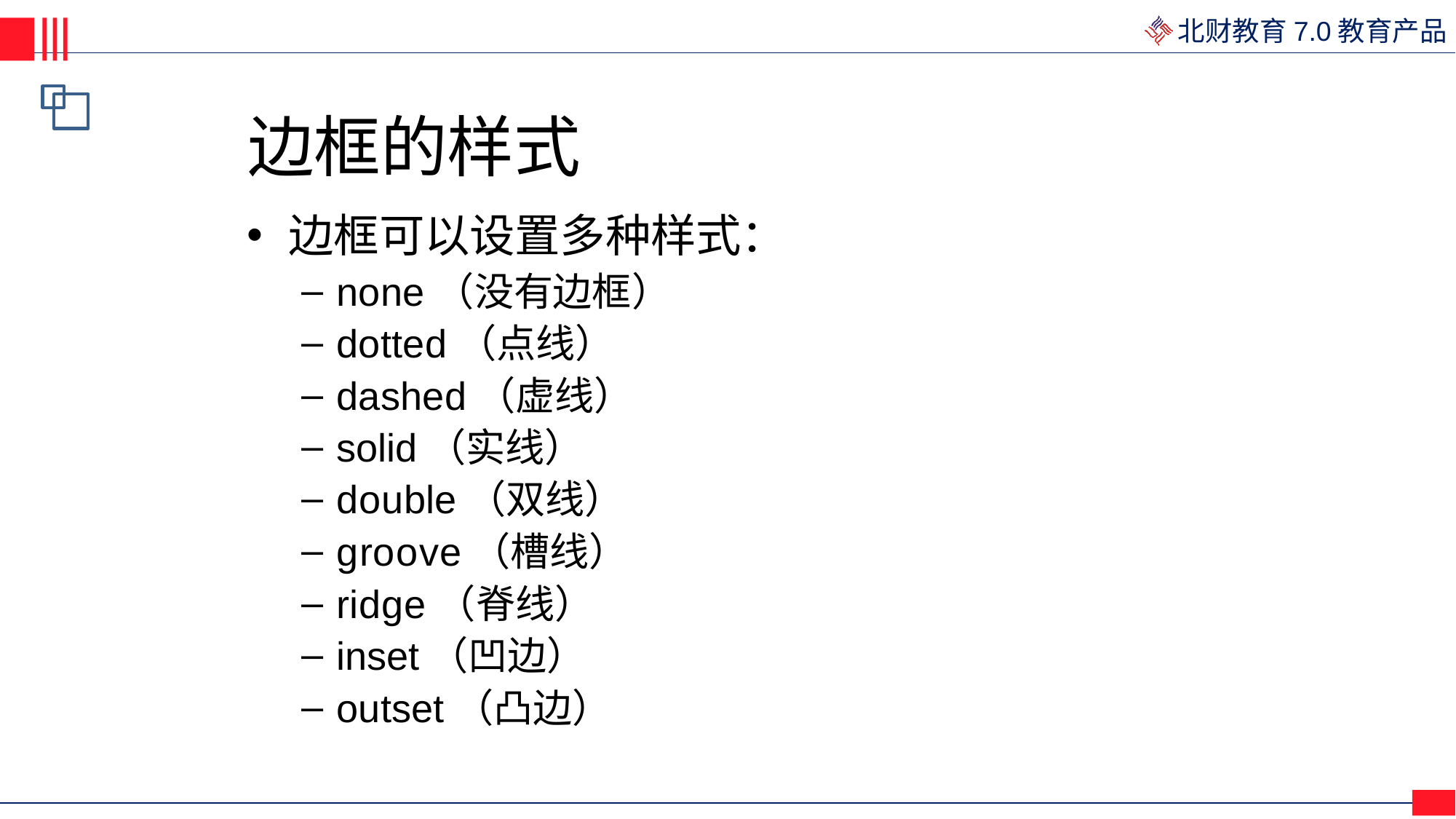

# 边框的样式
边框可以设置多种样式：
none（没有边框）
dotted（点线）
dashed（虚线）
solid（实线）
double（双线）
groove（槽线）
ridge（脊线）
inset（凹边）
outset（凸边）